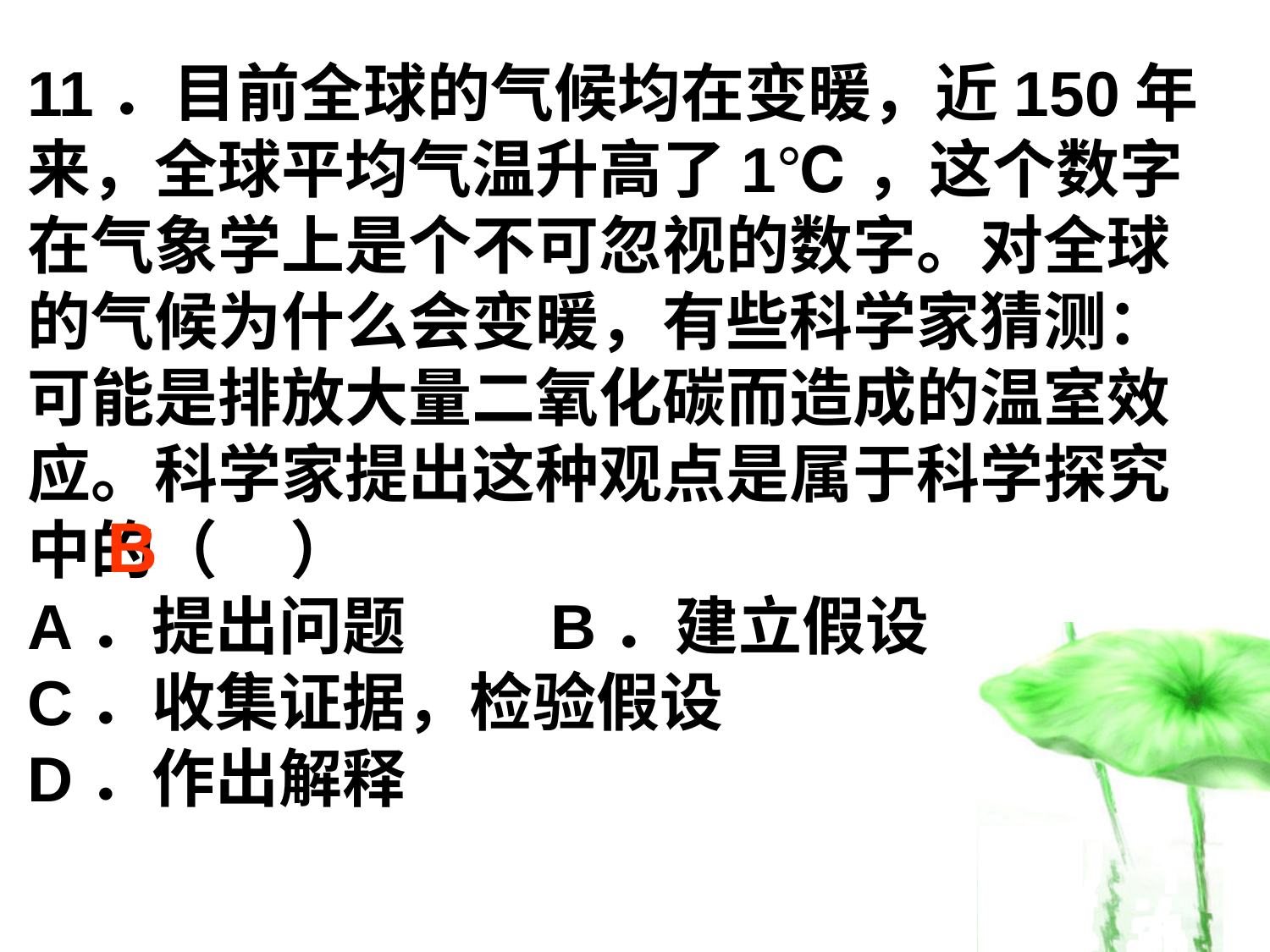

11．目前全球的气候均在变暖，近150年来，全球平均气温升高了1℃，这个数字在气象学上是个不可忽视的数字。对全球的气候为什么会变暖，有些科学家猜测：可能是排放大量二氧化碳而造成的温室效应。科学家提出这种观点是属于科学探究中的（     ）
A．提出问题         B．建立假设
C．收集证据，检验假设
D．作出解释
B